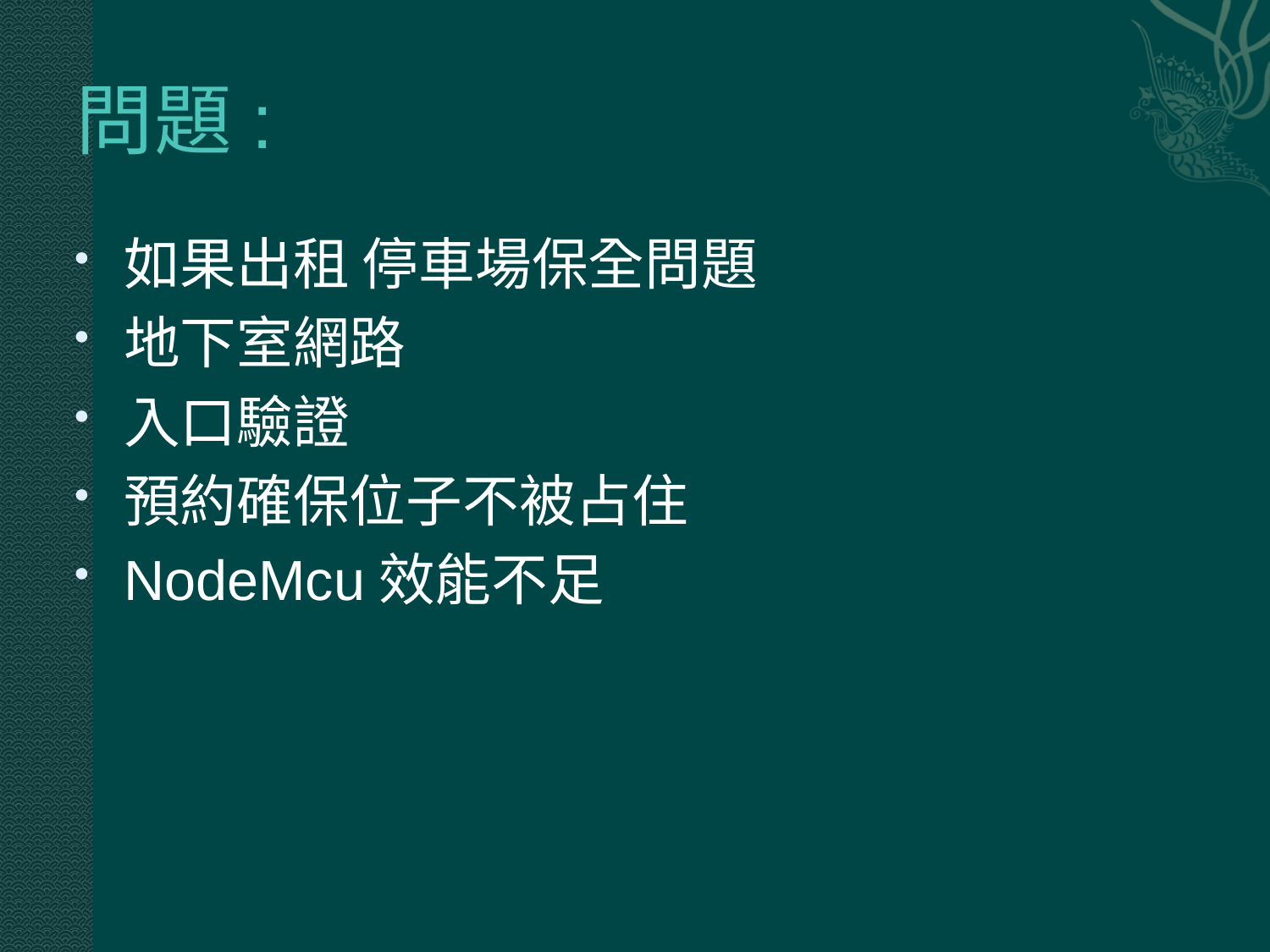

# 問題:
如果出租 停車場保全問題
地下室網路
入口驗證
預約確保位子不被占住
NodeMcu效能不足